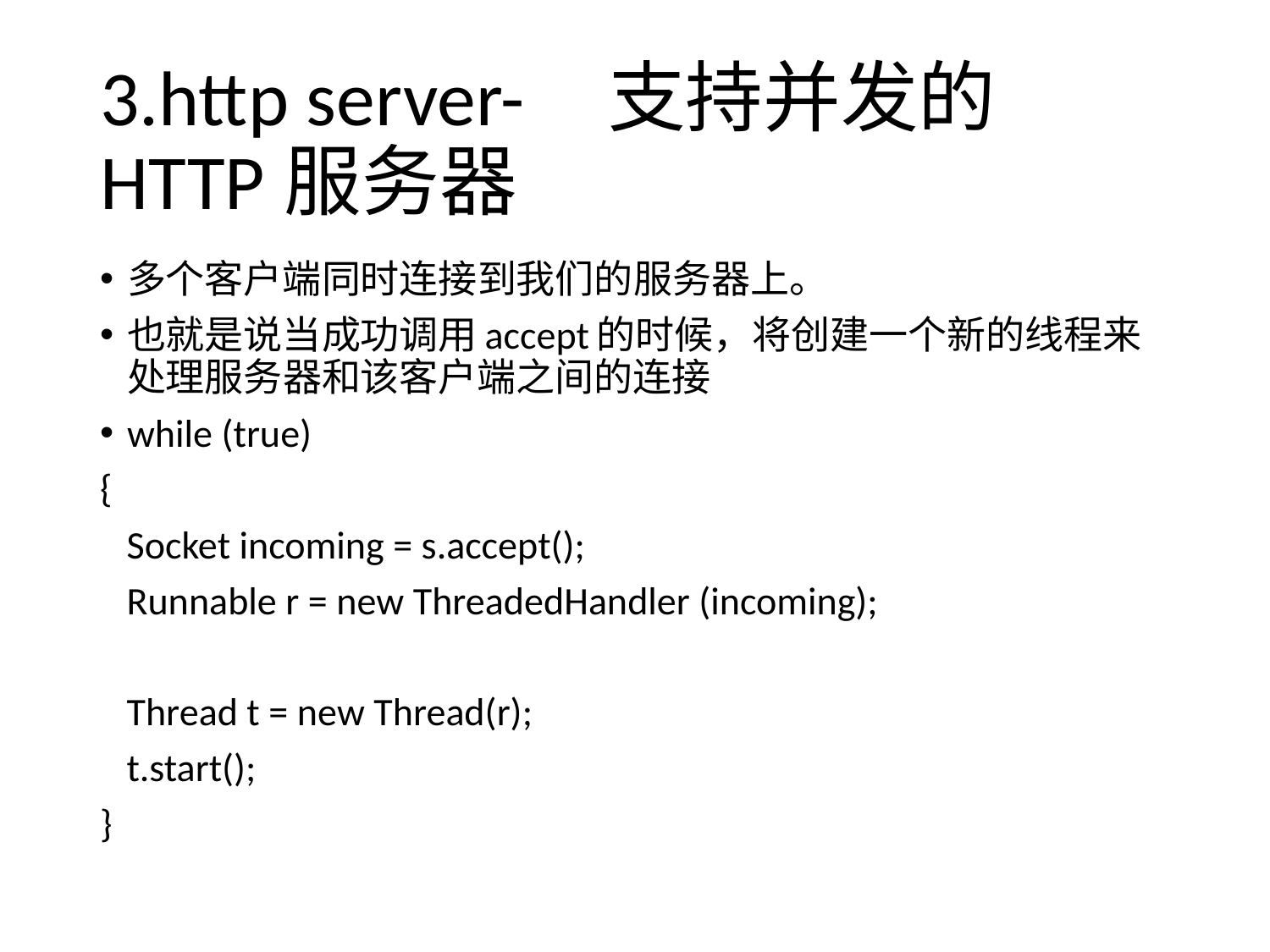

# 3.http server-	支持并发的HTTP服务器
多个客户端同时连接到我们的服务器上。
也就是说当成功调用accept的时候，将创建一个新的线程来处理服务器和该客户端之间的连接
while (true)
{
   Socket incoming = s.accept();
   Runnable r = new ThreadedHandler (incoming);

   Thread t = new Thread(r);
   t.start();
}